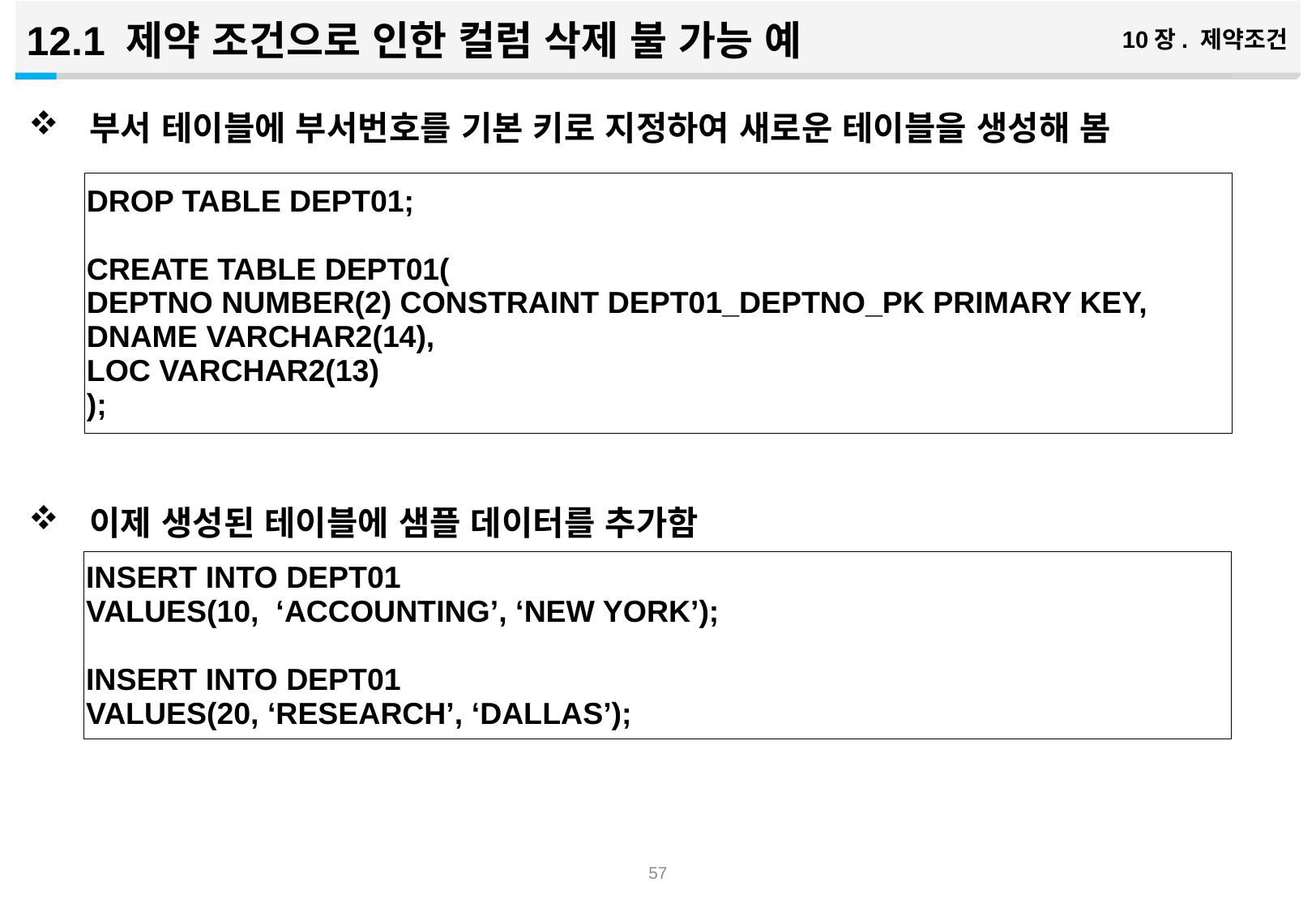

12.1 제약 조건으로 인한 컬럼 삭제 불 가능 예
10장. 제약조건
부서 테이블에 부서번호를 기본 키로 지정하여 새로운 테이블을 생성해 봄

이제 생성된 테이블에 샘플 데이터를 추가함
| DROP TABLE DEPT01; CREATE TABLE DEPT01( DEPTNO NUMBER(2) CONSTRAINT DEPT01\_DEPTNO\_PK PRIMARY KEY, DNAME VARCHAR2(14), LOC VARCHAR2(13) ); |
| --- |
| INSERT INTO DEPT01 VALUES(10, ‘ACCOUNTING’, ‘NEW YORK’); INSERT INTO DEPT01 VALUES(20, ‘RESEARCH’, ‘DALLAS’); |
| --- |
57